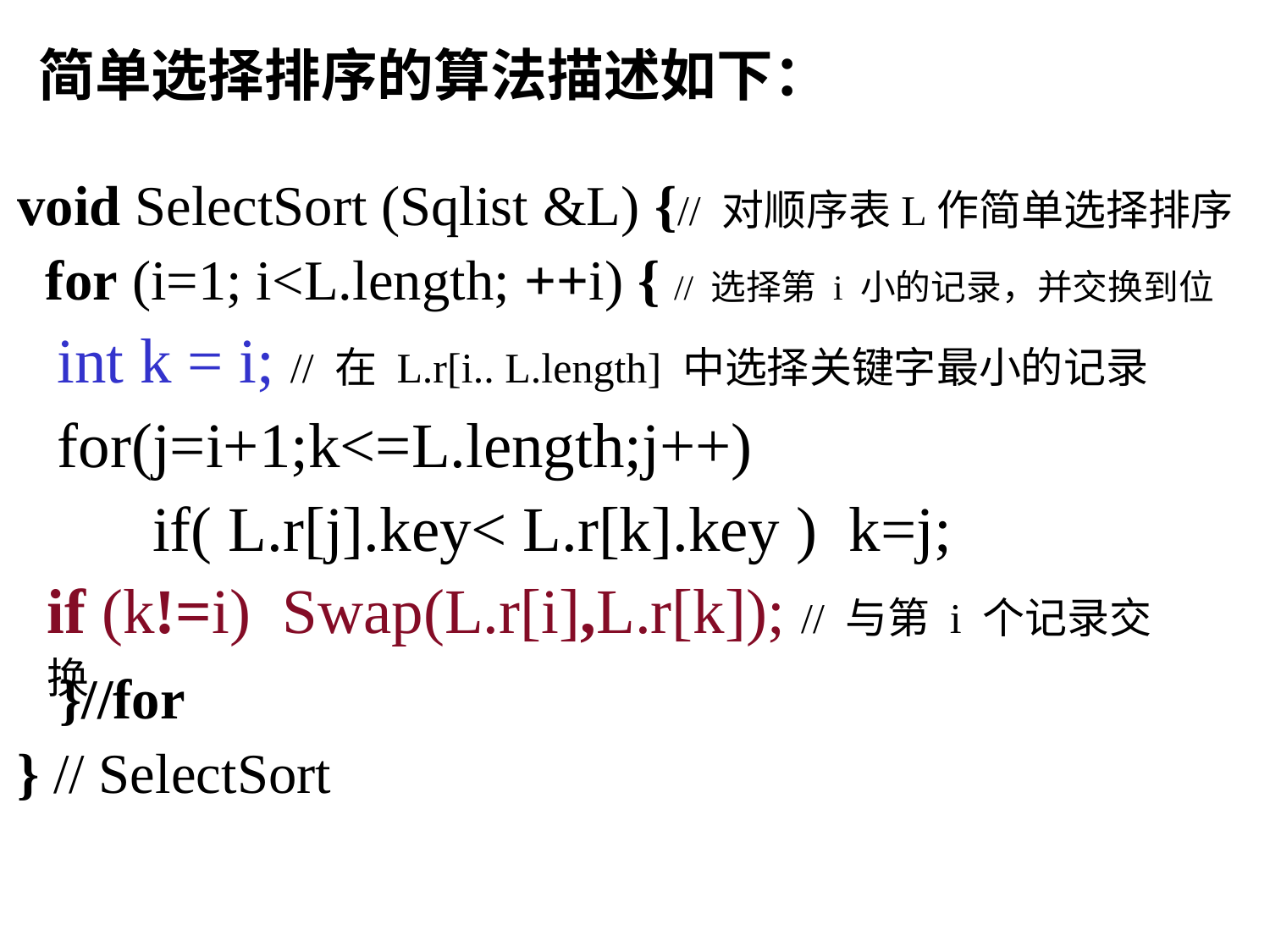

简单选择排序的算法描述如下：
void SelectSort (Sqlist &L) {// 对顺序表L作简单选择排序
  for (i=1; i<L.length; ++i) { // 选择第 i 小的记录，并交换到位

   }//for
} // SelectSort
int k = i; // 在 L.r[i.. L.length] 中选择关键字最小的记录
for(j=i+1;k<=L.length;j++)
      if( L.r[j].key< L.r[k].key )  k=j;
if (k!=i)  Swap(L.r[i],L.r[k]); // 与第 i 个记录交换